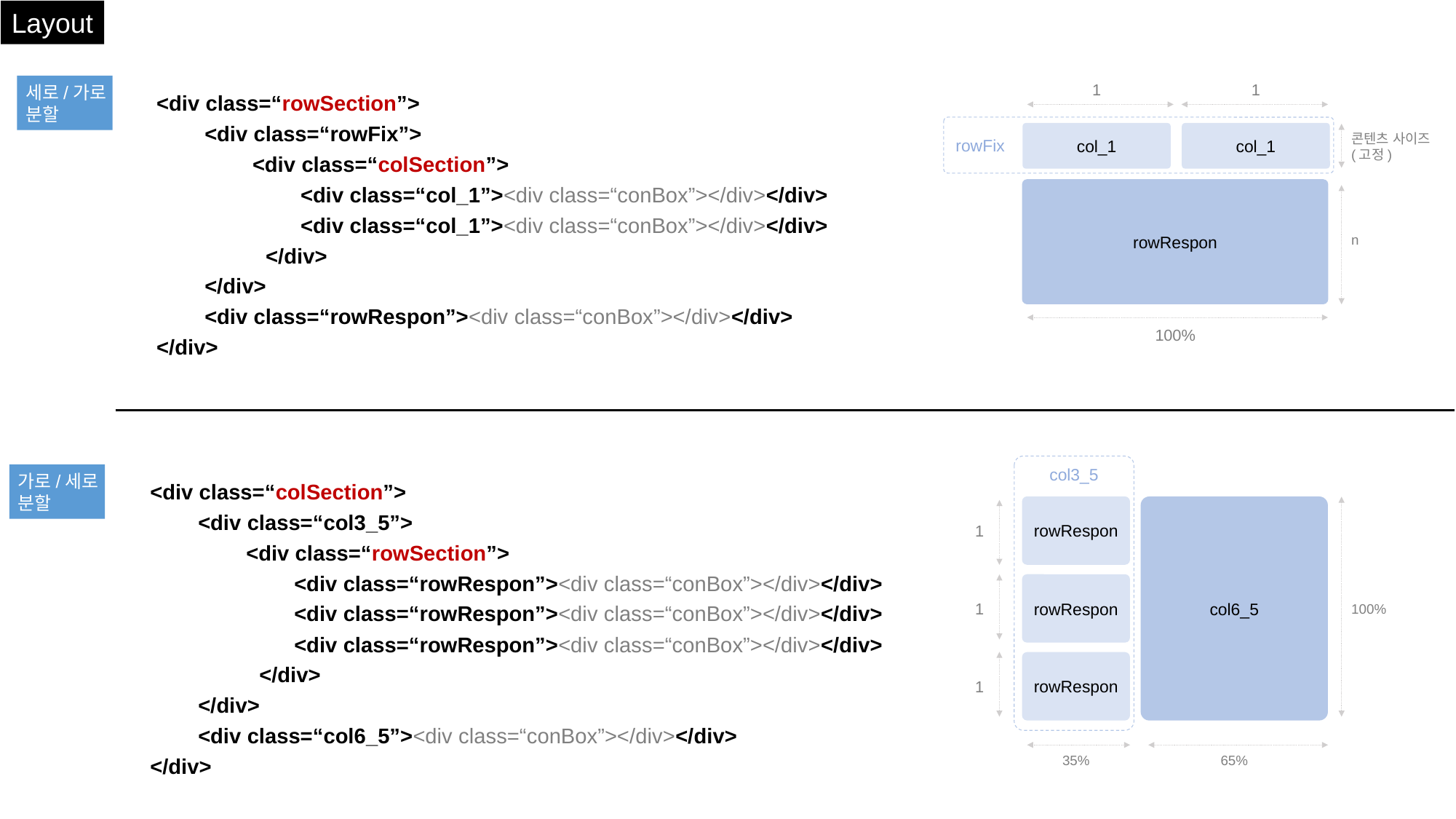

Layout
1
1
세로/가로
분할
<div class=“rowSection”>
        <div class=“rowFix”>
                <div class=“colSection”>
                        <div class=“col_1”><div class=“conBox”></div></div>
                        <div class=“col_1”><div class=“conBox”></div></div>
	</div>
        </div>
        <div class=“rowRespon”><div class=“conBox”></div></div>
</div>
rowFix
col_1
col_1
콘텐츠 사이즈
(고정)
rowRespon
n
100%
col3_5
가로/세로
분할
<div class=“colSection”>
        <div class=“col3_5”>
                <div class=“rowSection”>
                        <div class=“rowRespon”><div class=“conBox”></div></div>
                        <div class=“rowRespon”><div class=“conBox”></div></div>
                        <div class=“rowRespon”><div class=“conBox”></div></div>
	</div>
        </div>
        <div class=“col6_5”><div class=“conBox”></div></div>
</div>
col6_5
rowRespon
1
rowRespon
1
100%
rowRespon
1
35%
65%